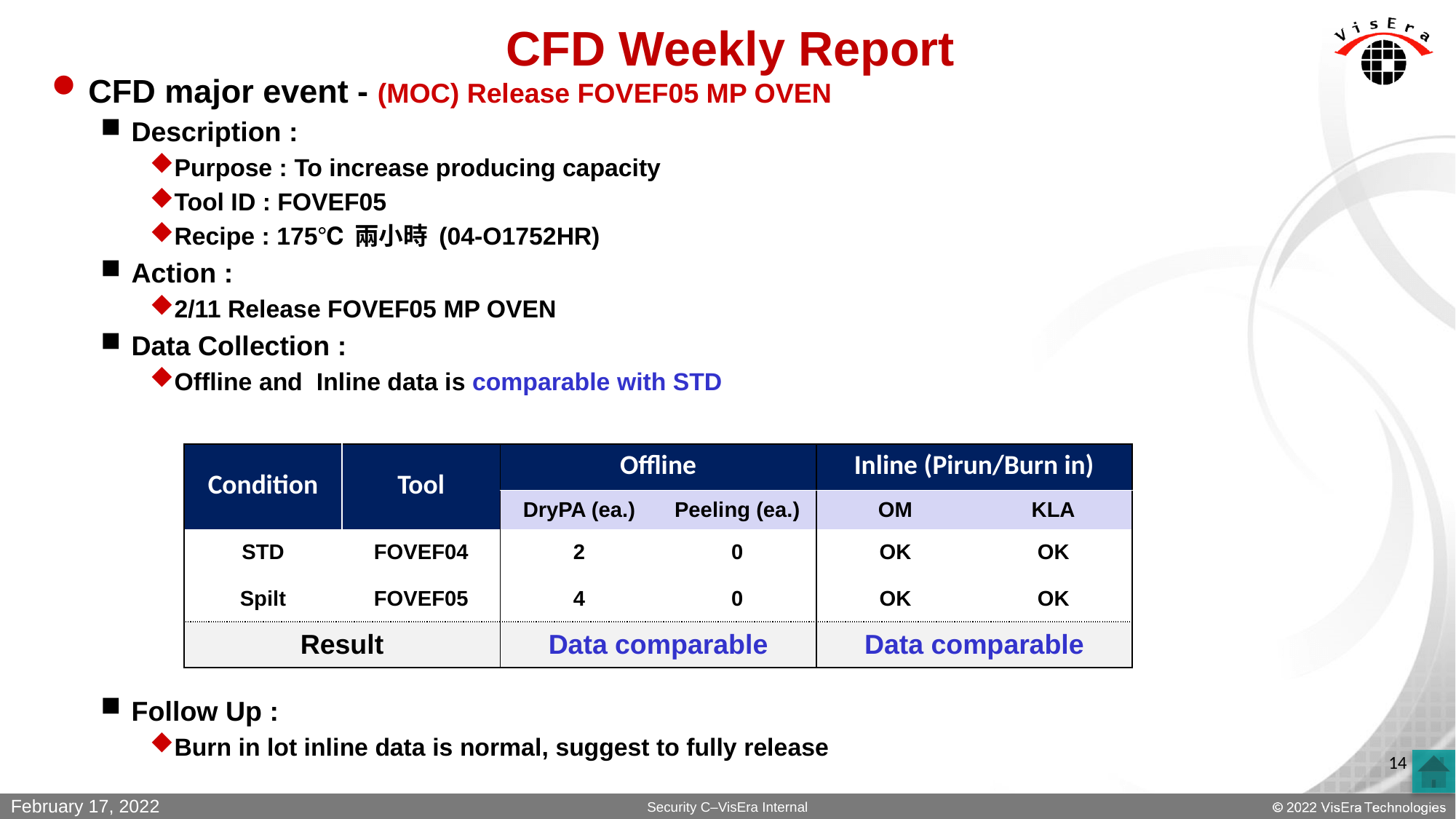

CFD Weekly Report
CFD major event - (MOC) Release FOVEF05 MP OVEN
Description :
Purpose : To increase producing capacity
Tool ID : FOVEF05
Recipe : 175℃ 兩小時 (04-O1752HR)
Action :
2/11 Release FOVEF05 MP OVEN
Data Collection :
Offline and  Inline data is comparable with STD

Follow Up :
Burn in lot inline data is normal, suggest to fully release

| Condition | Tool | Offline |  | Inline (Pirun/Burn in) |  |
| --- | --- | --- | --- | --- | --- |
|  |  | DryPA (ea.) | Peeling (ea.) | OM | KLA |
| STD | FOVEF04 | 2 | 0 | OK | OK |
| Spilt | FOVEF05 | 4 | 0 | OK | OK |
| Result |  | Data comparable |  | Data comparable |  |

February 17, 2022